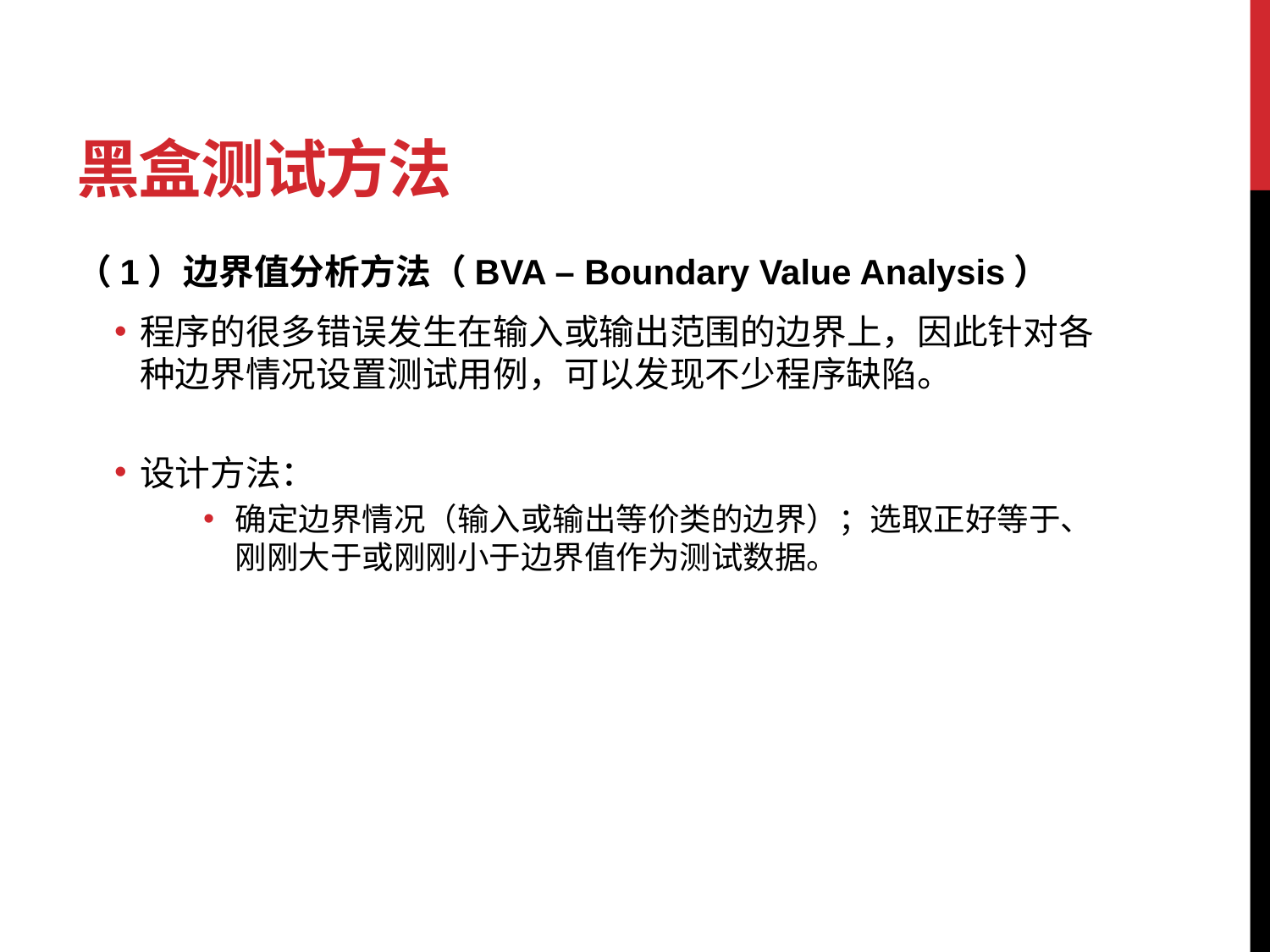

# 黑盒测试方法
（1）边界值分析方法（BVA – Boundary Value Analysis）
程序的很多错误发生在输入或输出范围的边界上，因此针对各种边界情况设置测试用例，可以发现不少程序缺陷。

设计方法：
确定边界情况（输入或输出等价类的边界）；选取正好等于、刚刚大于或刚刚小于边界值作为测试数据。